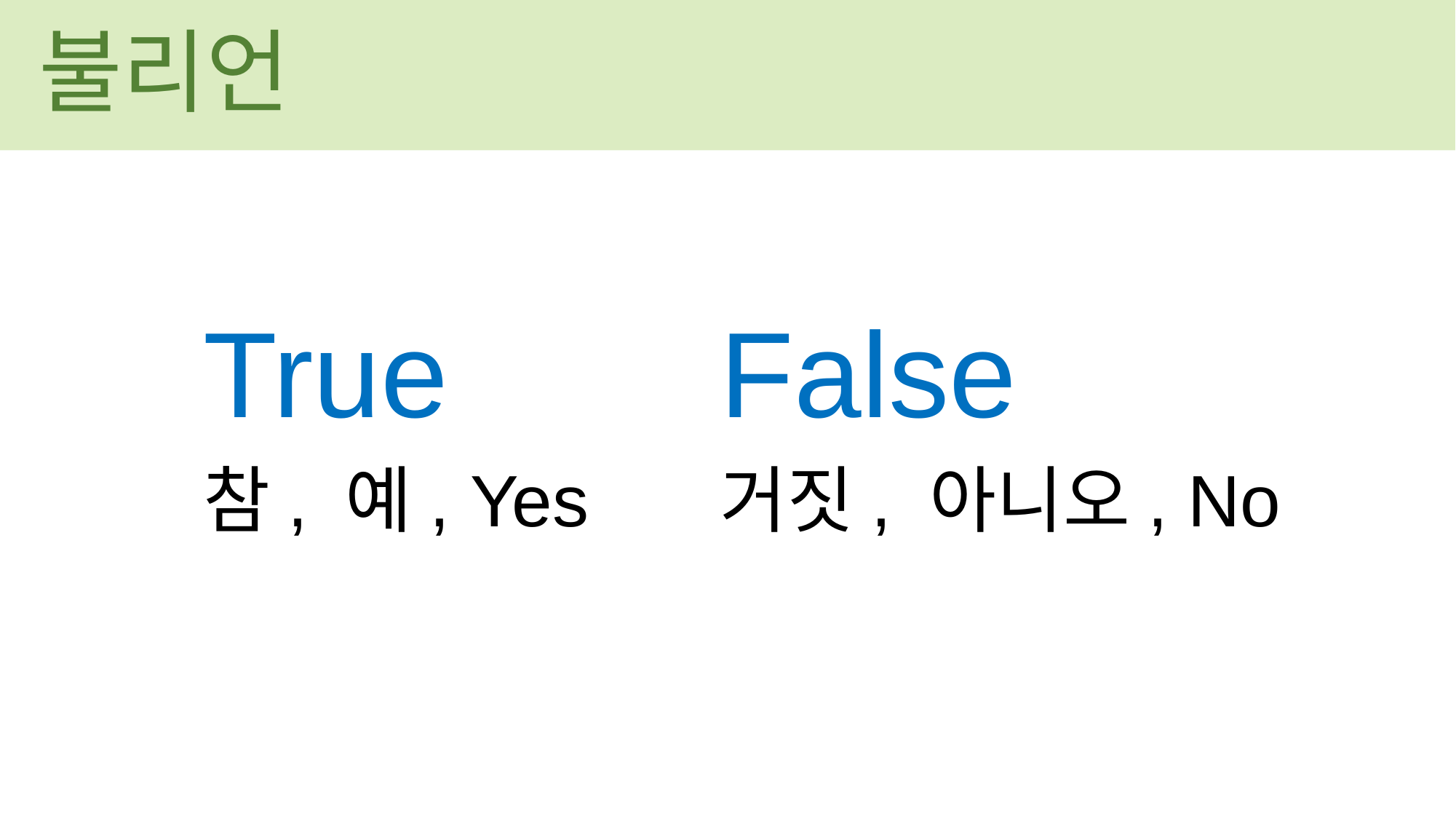

불리언
False
True
참, 예, Yes
거짓, 아니오, No